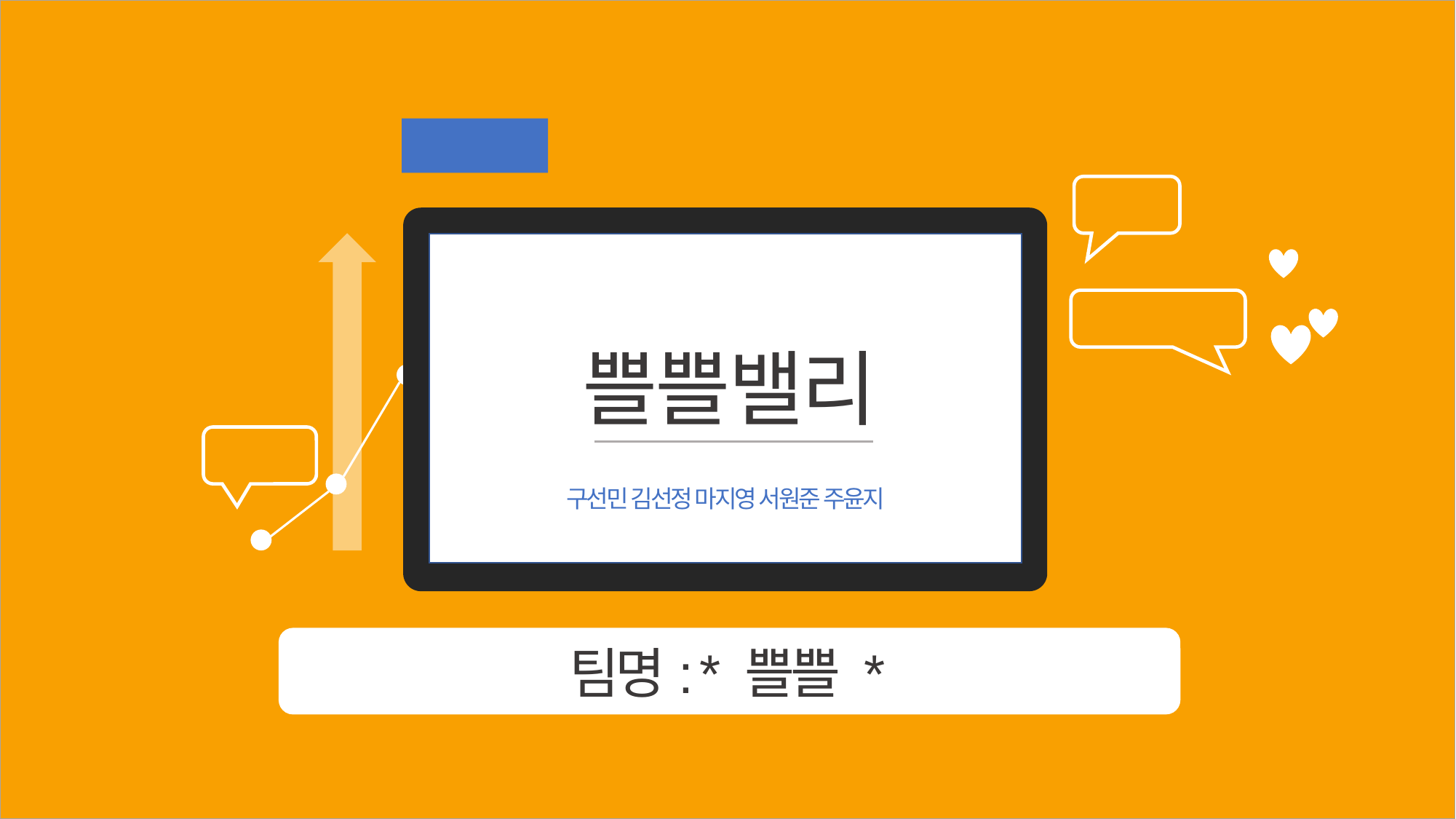

전기프2
상점

쁠쁠밸리
구선민 김선정 마지영 서원준 주윤지
프로젝트설계실습Ⅰ

채집/채광

농사

팀명: * 쁠쁠 *